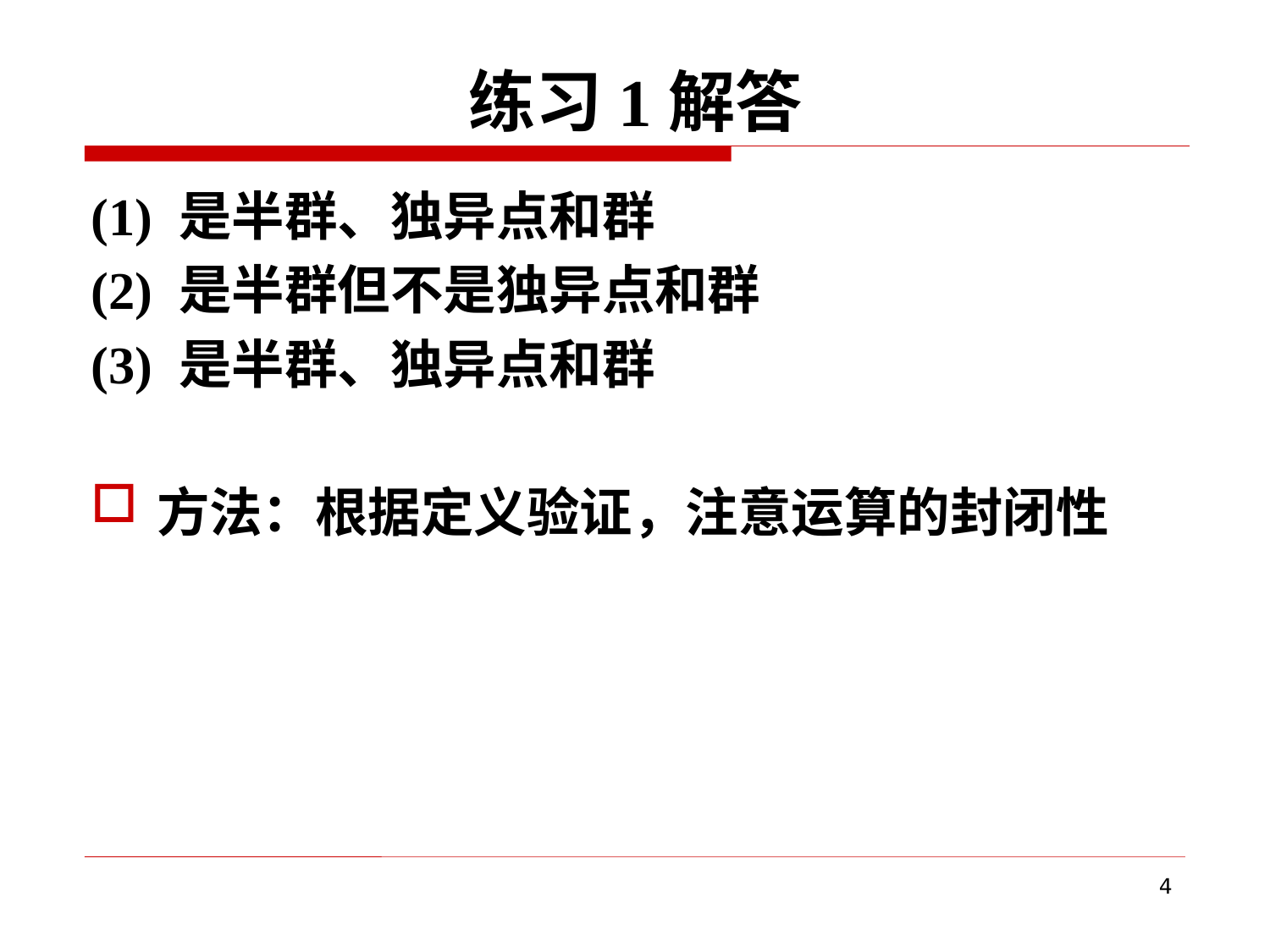

# 练习1解答
(1) 是半群、独异点和群
(2) 是半群但不是独异点和群
(3) 是半群、独异点和群

方法：根据定义验证，注意运算的封闭性

4